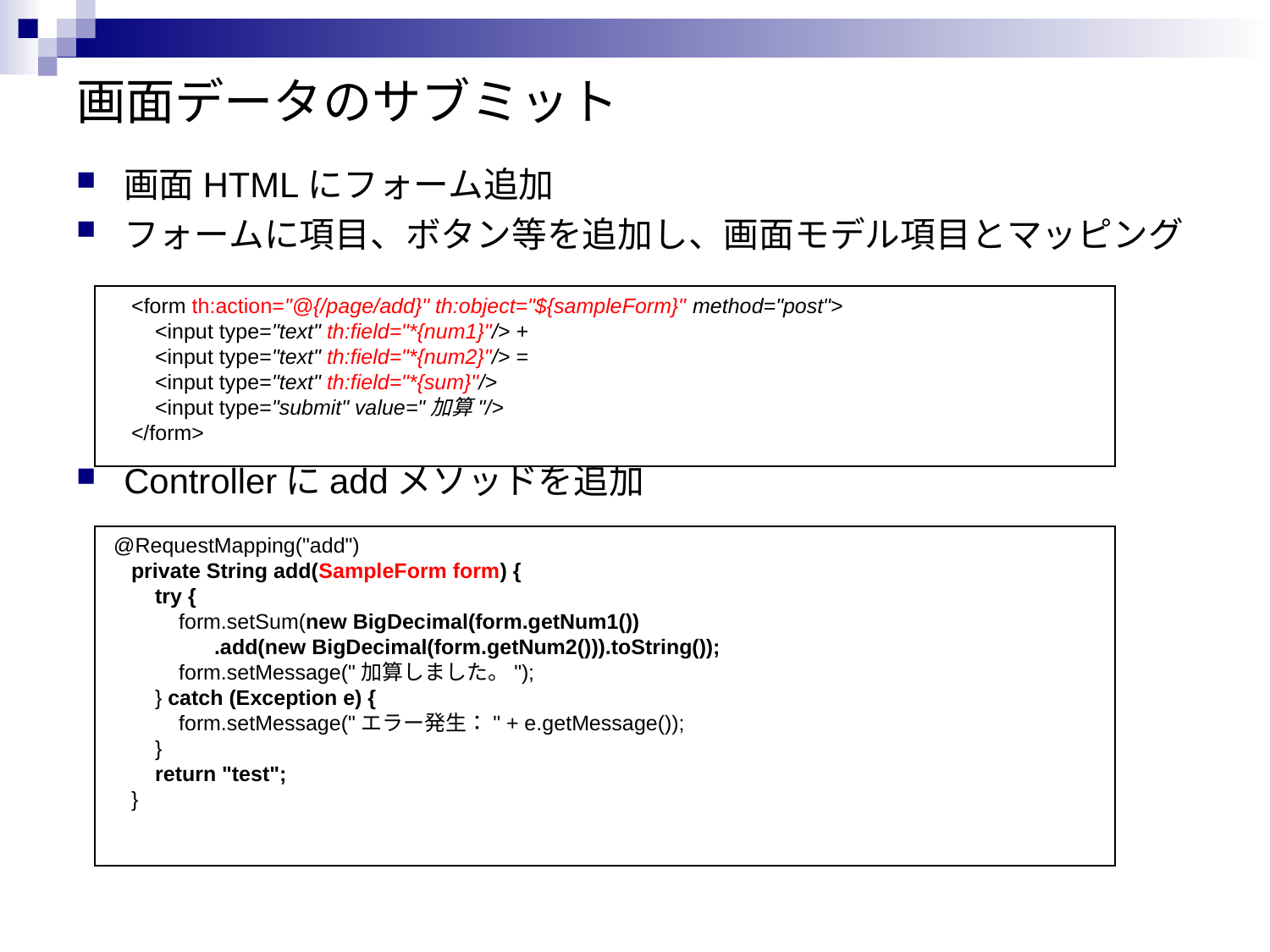

# 画面データのサブミット
画面HTMLにフォーム追加
フォームに項目、ボタン等を追加し、画面モデル項目とマッピング

Controllerにaddメソッドを追加
    <form th:action="@{/page/add}" th:object="${sampleForm}" method="post">
        <input type="text" th:field="*{num1}"/> +
        <input type="text" th:field="*{num2}"/> =
        <input type="text" th:field="*{sum}"/>
        <input type="submit" value="加算"/>
    </form>
 @RequestMapping("add")
    private String add(SampleForm form) {
        try {
            form.setSum(new BigDecimal(form.getNum1())
                  .add(new BigDecimal(form.getNum2())).toString());
            form.setMessage("加算しました。");
        } catch (Exception e) {
            form.setMessage("エラー発生：" + e.getMessage());
        }
        return "test";
    }